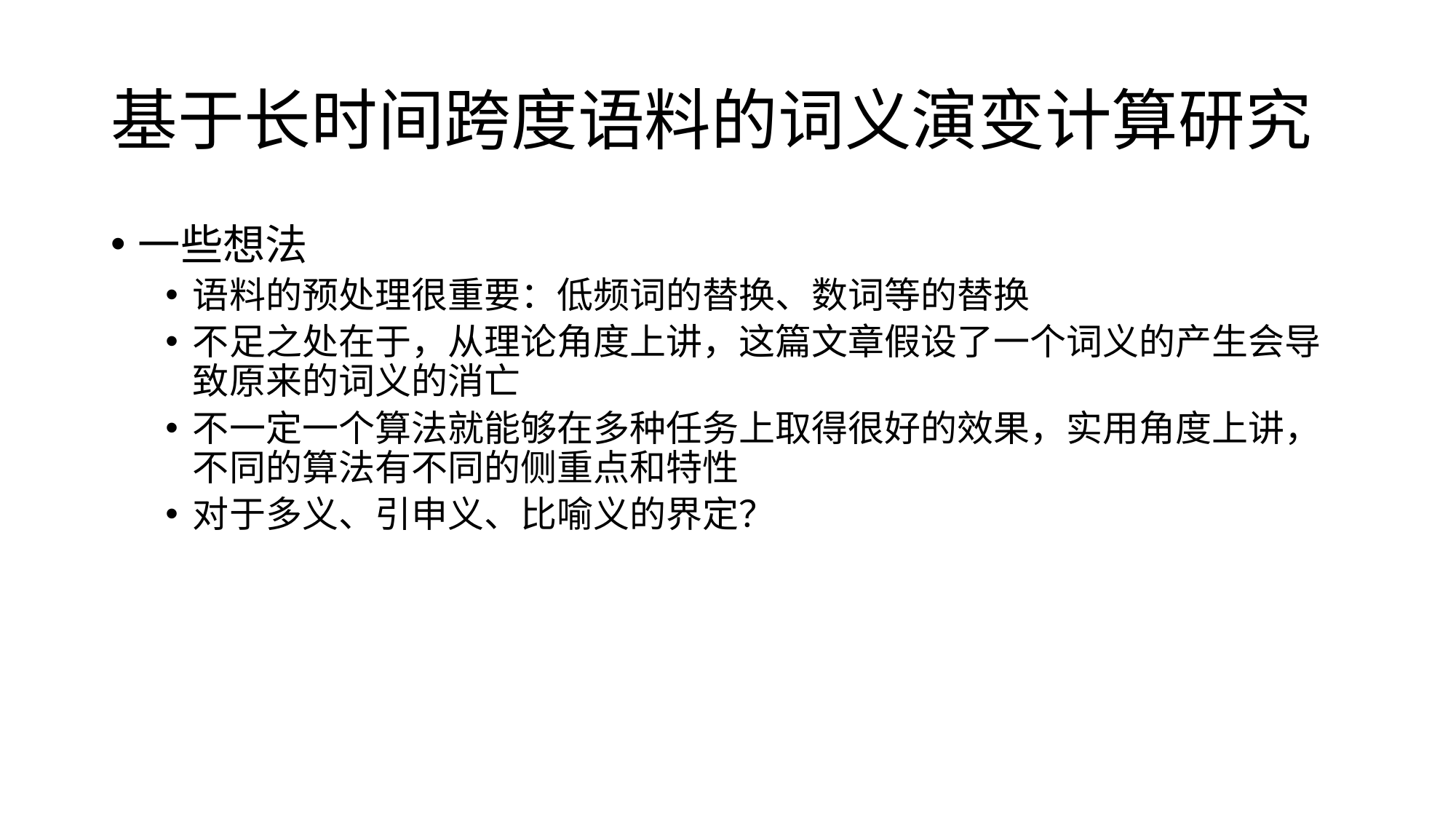

# 基于长时间跨度语料的词义演变计算研究
一些想法
语料的预处理很重要：低频词的替换、数词等的替换
不足之处在于，从理论角度上讲，这篇文章假设了一个词义的产生会导致原来的词义的消亡
不一定一个算法就能够在多种任务上取得很好的效果，实用角度上讲，不同的算法有不同的侧重点和特性
对于多义、引申义、比喻义的界定？